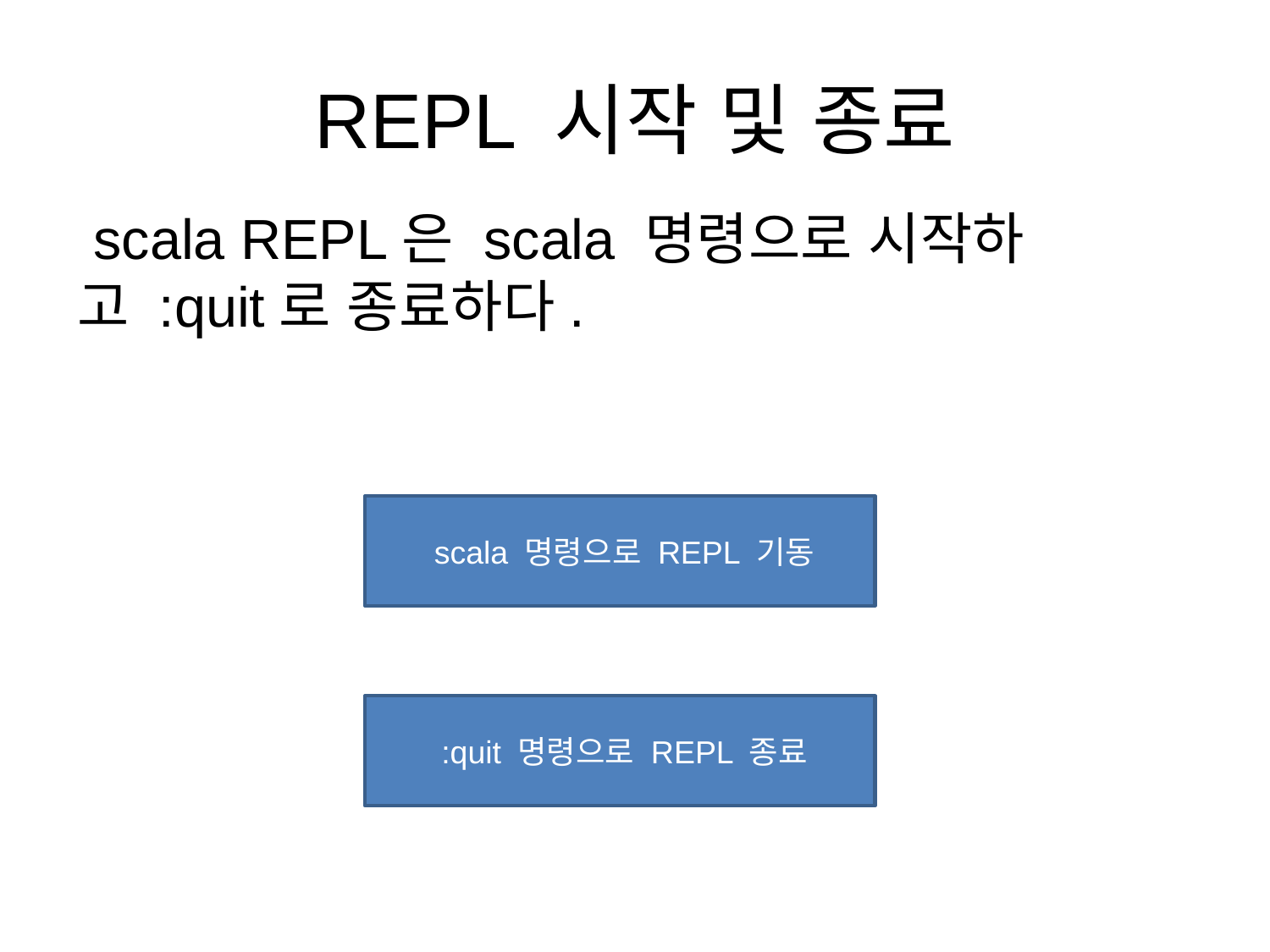

# REPL 시작 및 종료
 scala REPL은 scala 명령으로 시작하고 :quit로 종료하다.
 scala 명령으로 REPL 기동
 :quit 명령으로 REPL 종료